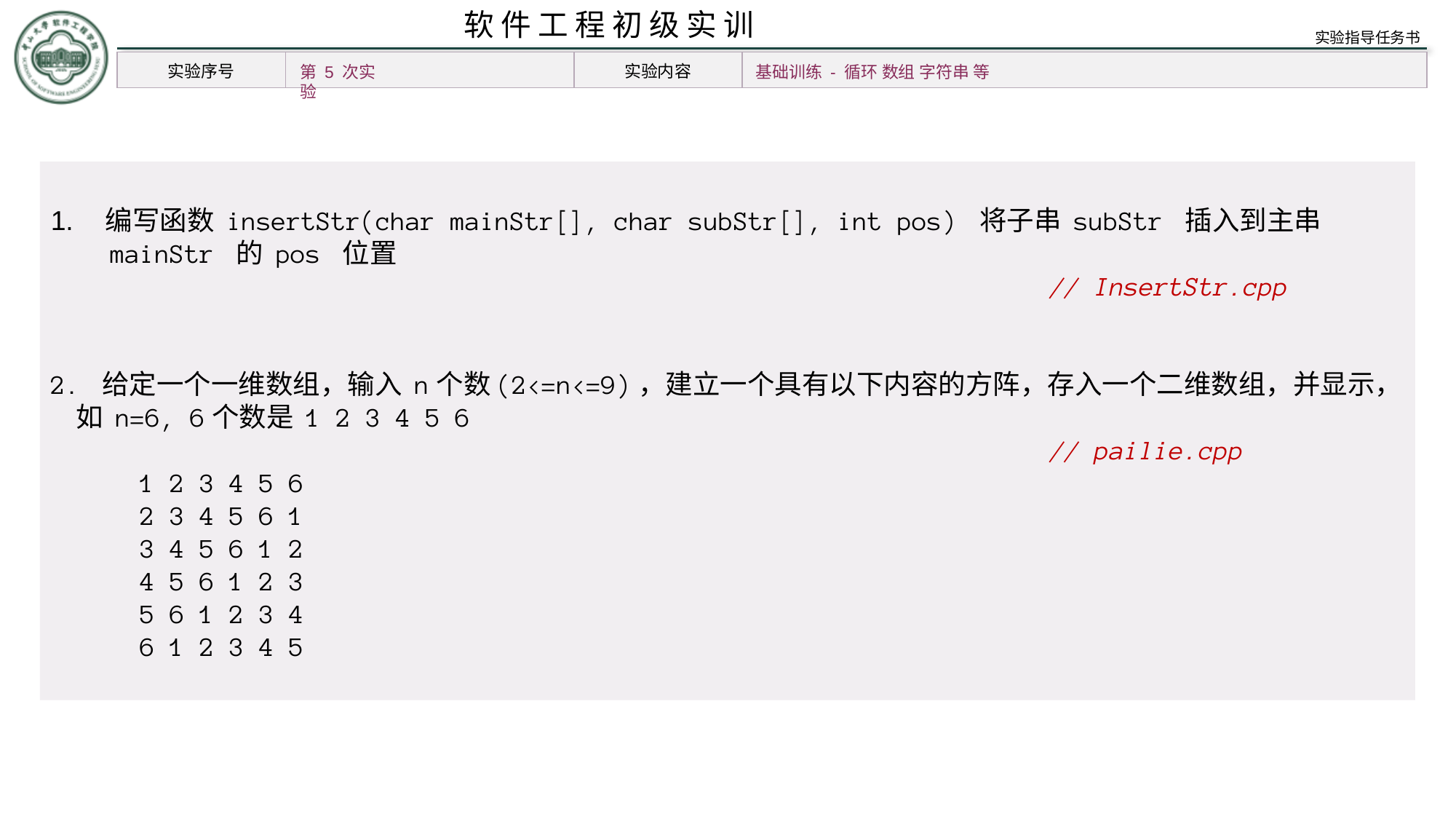

第 5 次实验
基础训练 - 循环 数组 字符串 等

编写函数 insertStr(char mainStr[], char subStr[], int pos) 将子串 subStr 插入到主串
    mainStr 的 pos 位置
                                                                   // InsertStr.cpp

2. 给定一个一维数组，输入 n个数(2<=n<=9)，建立一个具有以下内容的方阵，存入一个二维数组，并显示，
   如 n=6, 6个数是 1 2 3 4 5 6
                                                                   // pailie.cpp
      1 2 3 4 5 6
      2 3 4 5 6 1
      3 4 5 6 1 2
      4 5 6 1 2 3
      5 6 1 2 3 4
      6 1 2 3 4 5